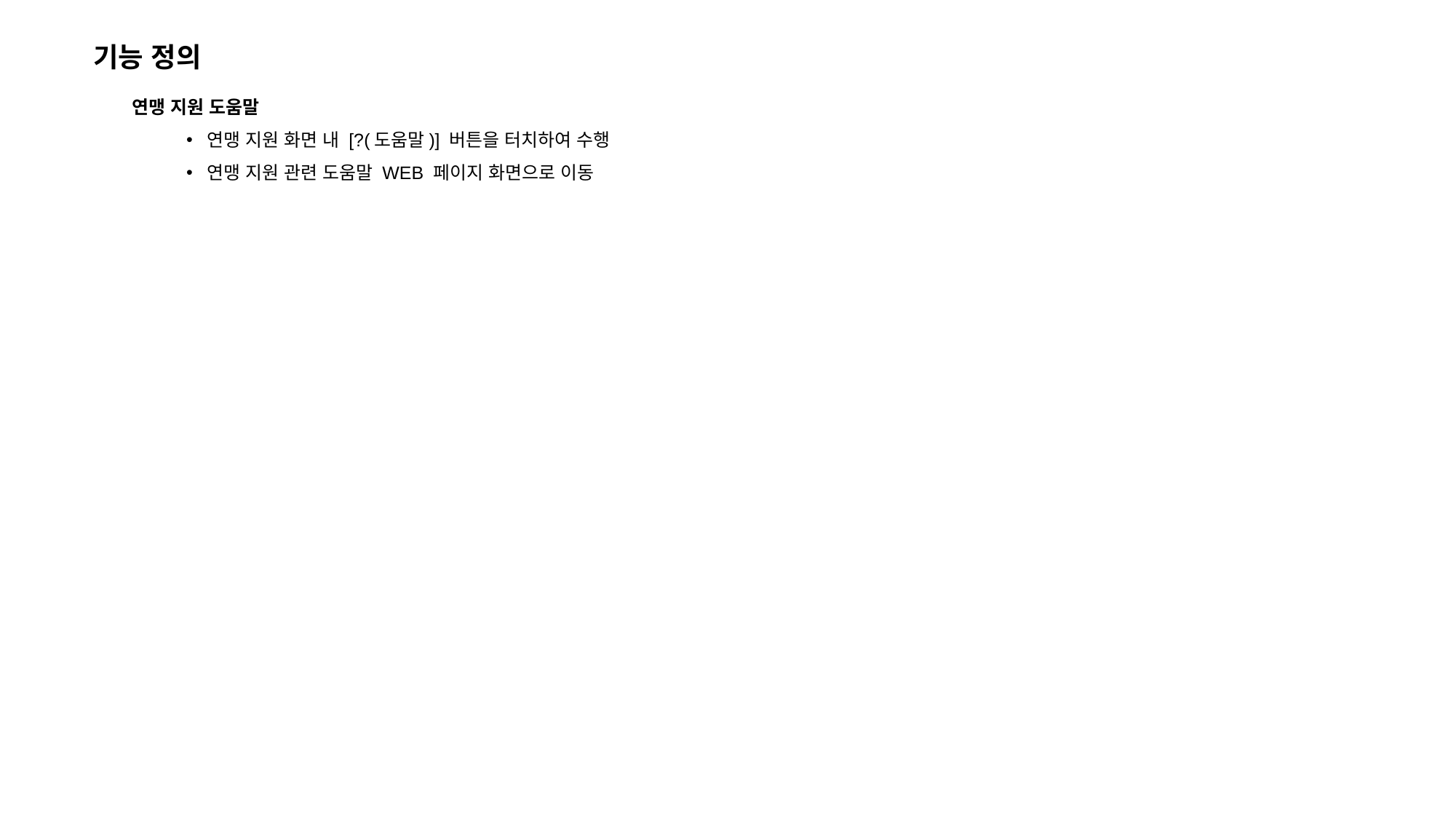

기능 정의
연맹 지원 도움말
연맹 지원 화면 내 [?(도움말)] 버튼을 터치하여 수행
연맹 지원 관련 도움말 WEB 페이지 화면으로 이동